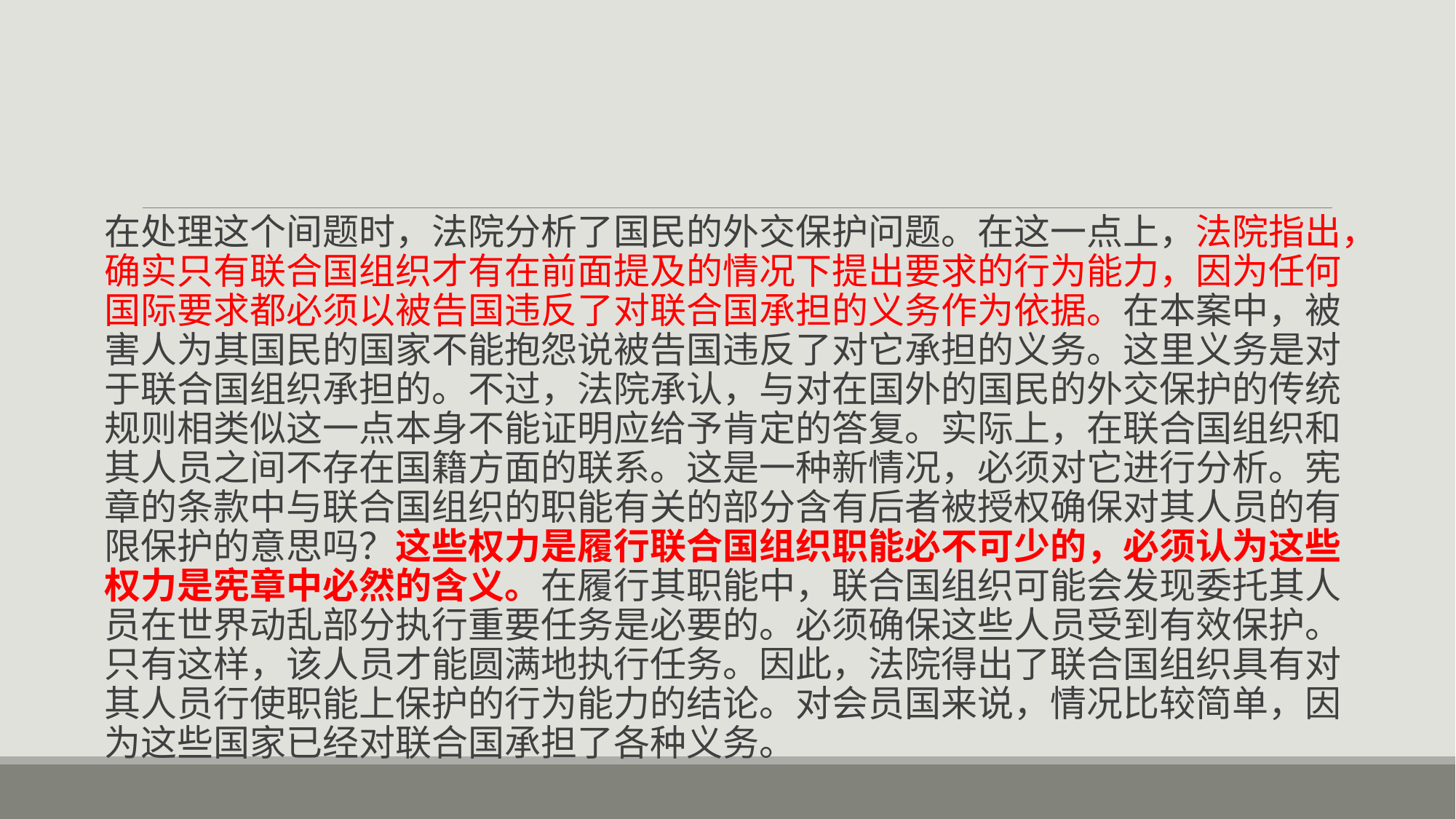

在处理这个间题时，法院分析了国民的外交保护问题。在这一点上，法院指出，确实只有联合国组织才有在前面提及的情况下提出要求的行为能力，因为任何国际要求都必须以被告国违反了对联合国承担的义务作为依据。在本案中，被害人为其国民的国家不能抱怨说被告国违反了对它承担的义务。这里义务是对于联合国组织承担的。不过，法院承认，与对在国外的国民的外交保护的传统规则相类似这一点本身不能证明应给予肯定的答复。实际上，在联合国组织和其人员之间不存在国籍方面的联系。这是一种新情况，必须对它进行分析。宪章的条款中与联合国组织的职能有关的部分含有后者被授权确保对其人员的有限保护的意思吗？这些权力是履行联合国组织职能必不可少的，必须认为这些权力是宪章中必然的含义。在履行其职能中，联合国组织可能会发现委托其人员在世界动乱部分执行重要任务是必要的。必须确保这些人员受到有效保护。只有这样，该人员才能圆满地执行任务。因此，法院得出了联合国组织具有对其人员行使职能上保护的行为能力的结论。对会员国来说，情况比较简单，因为这些国家已经对联合国承担了各种义务。